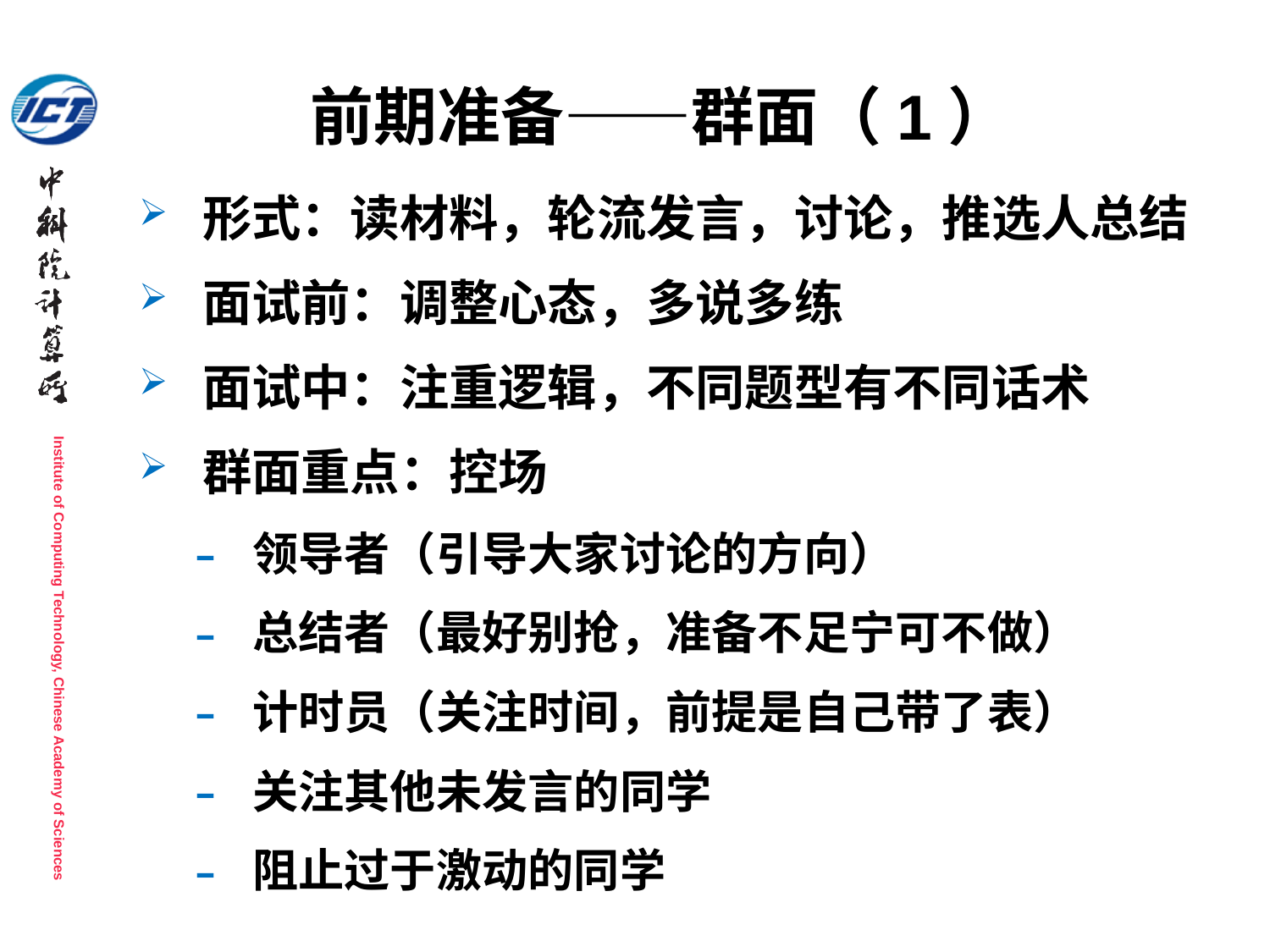

# 前期准备——群面（1）
形式：读材料，轮流发言，讨论，推选人总结
面试前：调整心态，多说多练
面试中：注重逻辑，不同题型有不同话术
群面重点：控场
领导者（引导大家讨论的方向）
总结者（最好别抢，准备不足宁可不做）
计时员（关注时间，前提是自己带了表）
关注其他未发言的同学
阻止过于激动的同学